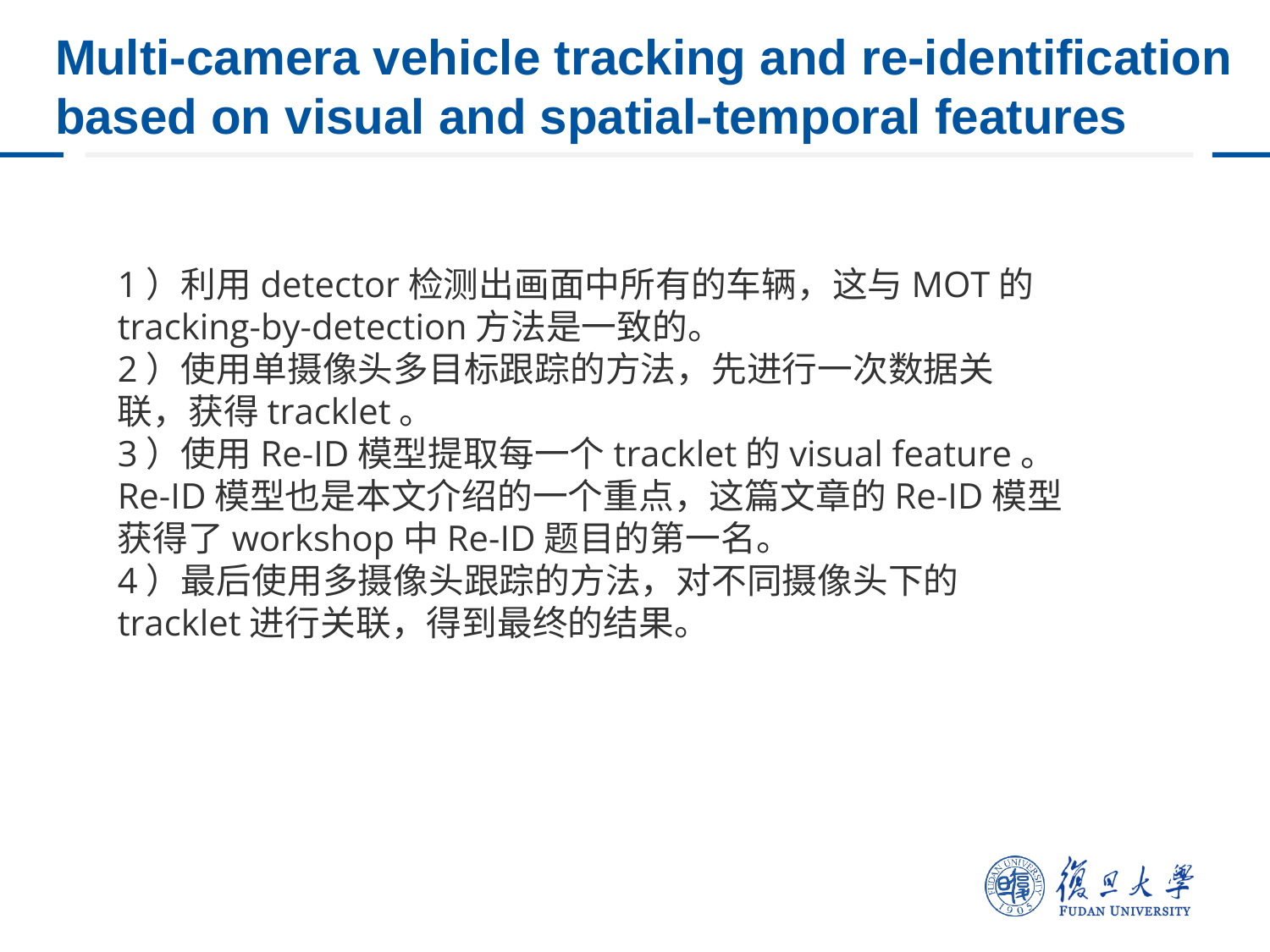

# Multi-camera vehicle tracking and re-identification based on visual and spatial-temporal features
1）利用detector检测出画面中所有的车辆，这与MOT的tracking-by-detection方法是一致的。
2）使用单摄像头多目标跟踪的方法，先进行一次数据关联，获得tracklet。
3）使用Re-ID模型提取每一个tracklet的visual feature。Re-ID模型也是本文介绍的一个重点，这篇文章的Re-ID模型获得了workshop中Re-ID题目的第一名。
4）最后使用多摄像头跟踪的方法，对不同摄像头下的tracklet进行关联，得到最终的结果。